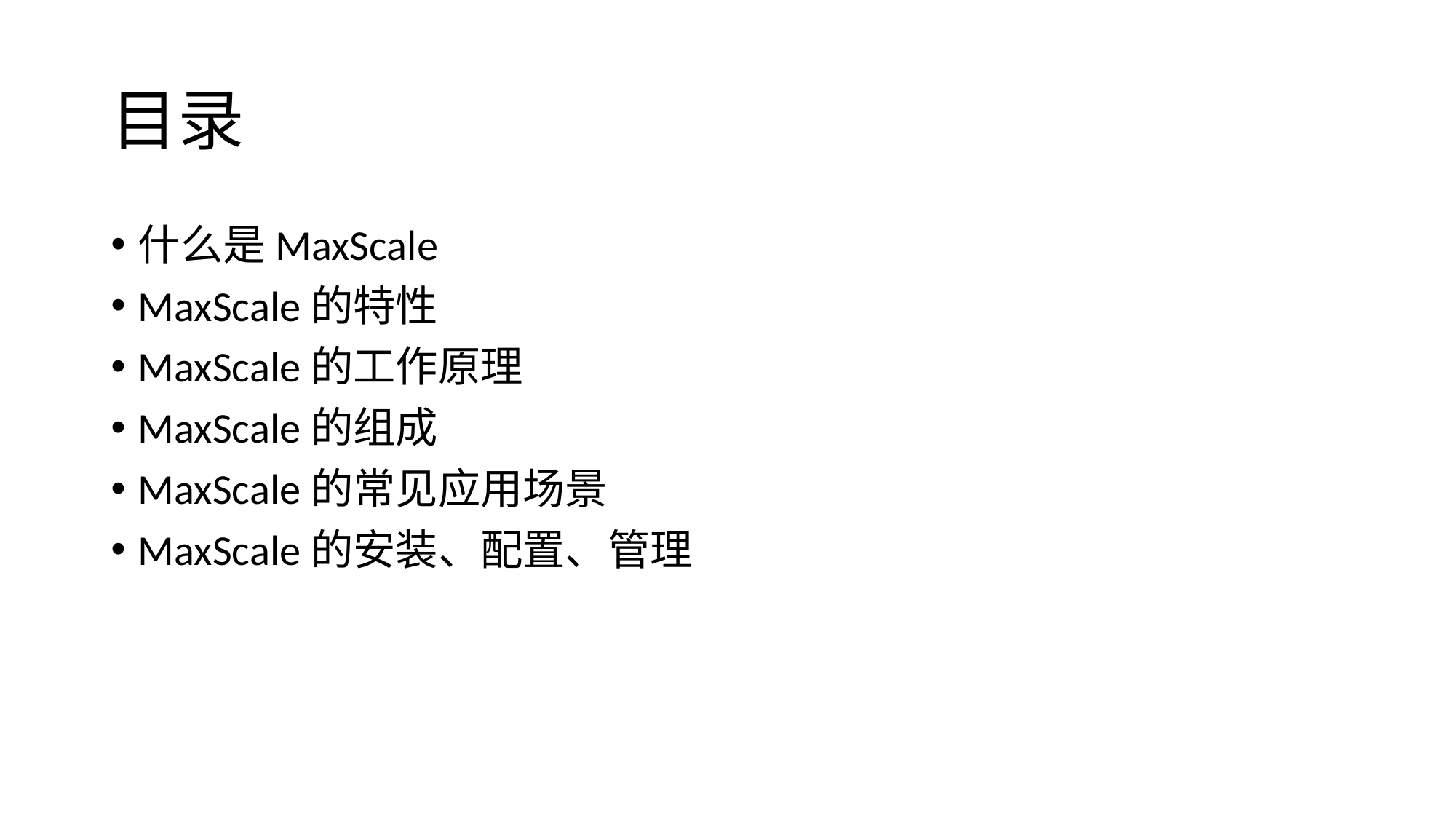

# 目录
什么是MaxScale
MaxScale的特性
MaxScale的工作原理
MaxScale的组成
MaxScale的常见应用场景
MaxScale的安装、配置、管理